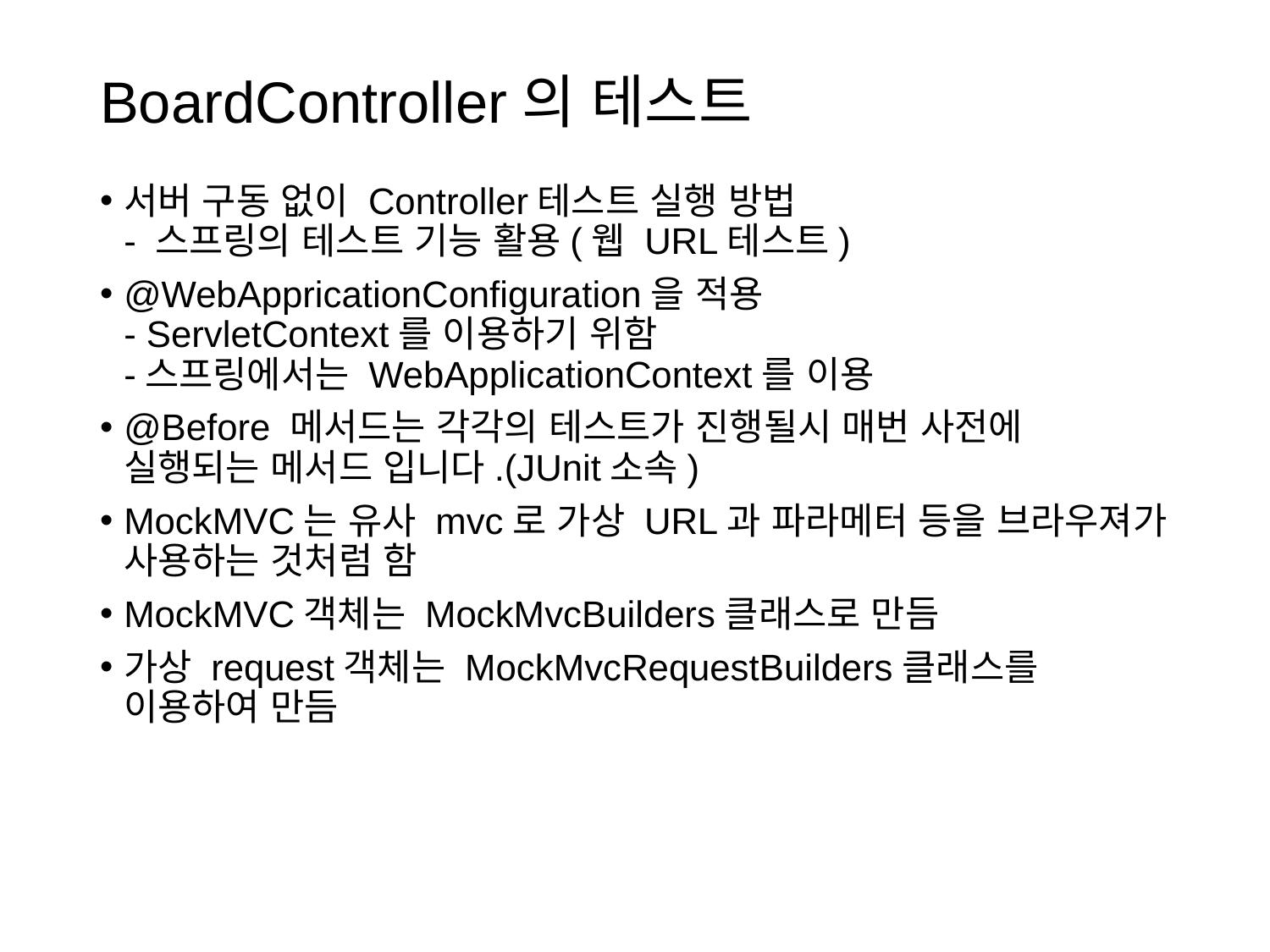

# BoardController의 테스트
서버 구동 없이 Controller테스트 실행 방법
- 스프링의 테스트 기능 활용(웹 URL테스트)
@WebAppricationConfiguration을 적용
- ServletContext를 이용하기 위함
-스프링에서는 WebApplicationContext를 이용
@Before 메서드는 각각의 테스트가 진행될시 매번 사전에
실행되는 메서드 입니다.(JUnit소속)
MockMVC는 유사 mvc로 가상 URL과 파라메터 등을 브라우져가 사용하는 것처럼 함
MockMVC객체는 MockMvcBuilders클래스로 만듬
가상 request객체는 MockMvcRequestBuilders클래스를
이용하여 만듬